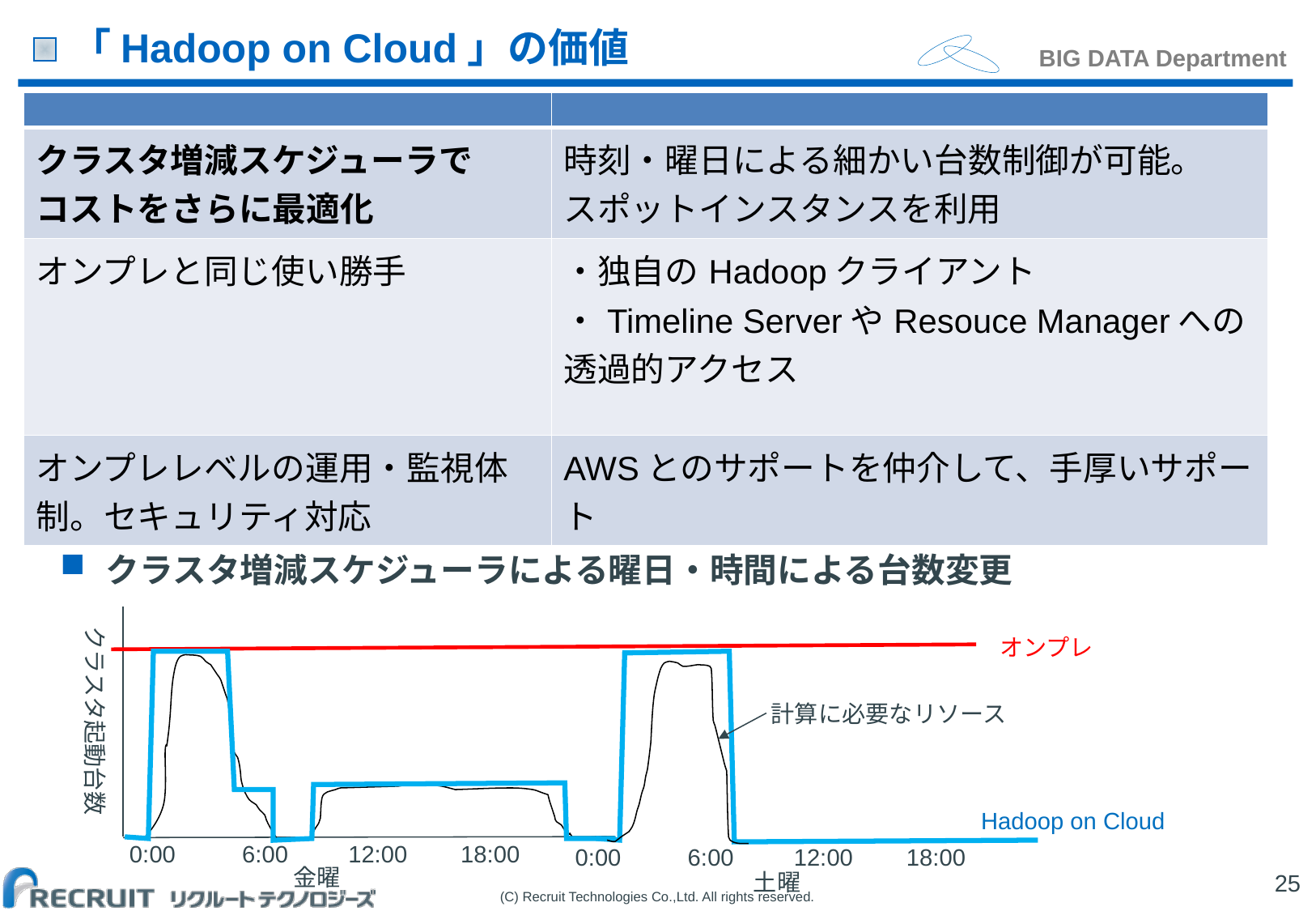

# 「Hadoop on Cloud」の価値
|  |  |
| --- | --- |
| クラスタ増減スケジューラで コストをさらに最適化 | 時刻・曜日による細かい台数制御が可能。 スポットインスタンスを利用 |
| オンプレと同じ使い勝手 | ・独自のHadoopクライアント ・Timeline ServerやResouce Managerへの透過的アクセス |
| オンプレレベルの運用・監視体制。セキュリティ対応 | AWSとのサポートを仲介して、手厚いサポート |
クラスタ増減スケジューラによる曜日・時間による台数変更
クラスタ起動台数
オンプレ

計算に必要なリソース
Hadoop on Cloud
0:00          6:00         12:00        18:00
0:00          6:00         12:00        18:00
25
金曜
土曜